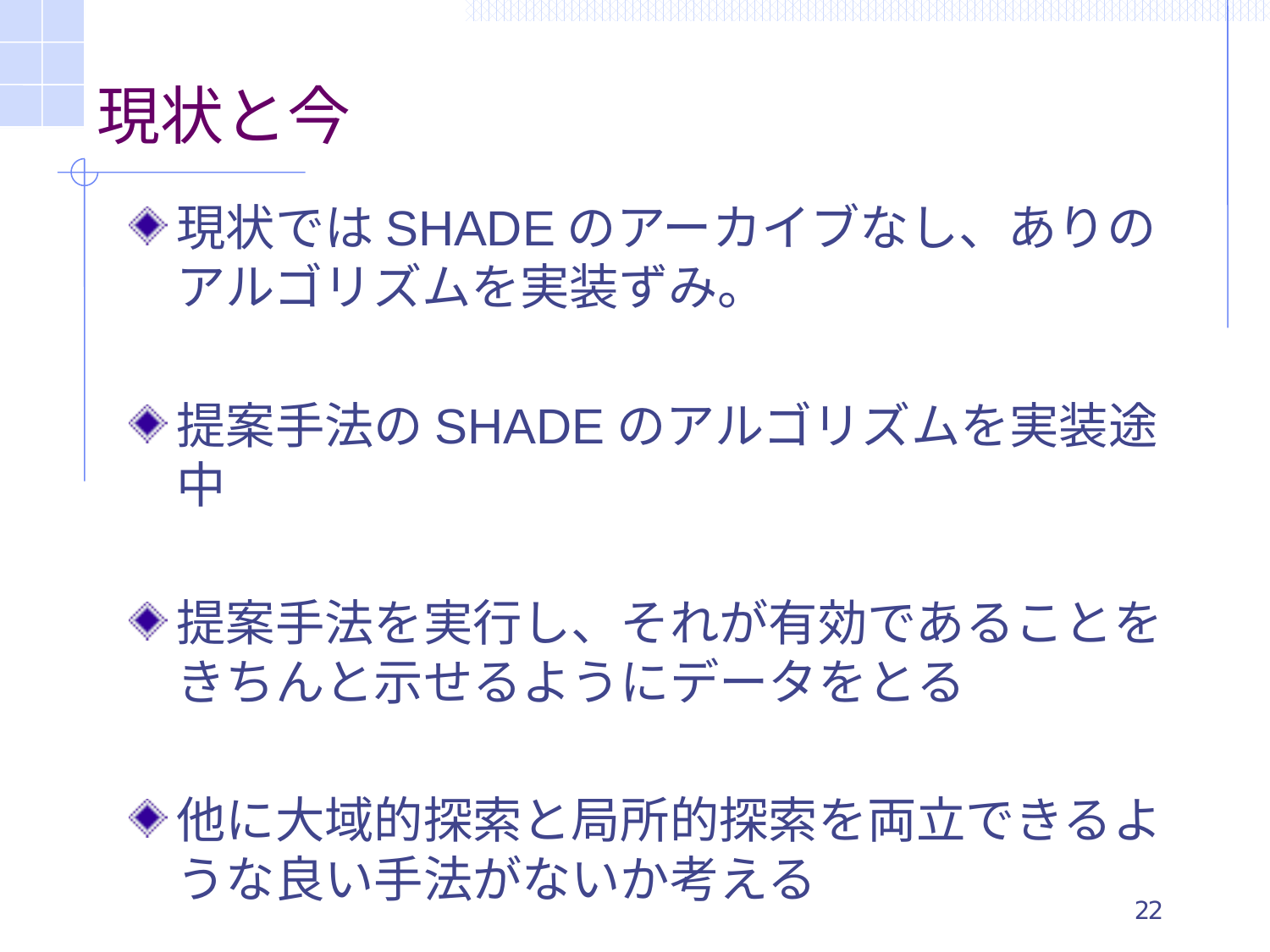

# 現状と今
現状ではSHADEのアーカイブなし、ありのアルゴリズムを実装ずみ。

提案手法のSHADEのアルゴリズムを実装途中

提案手法を実行し、それが有効であることをきちんと示せるようにデータをとる

他に大域的探索と局所的探索を両立できるような良い手法がないか考える

22